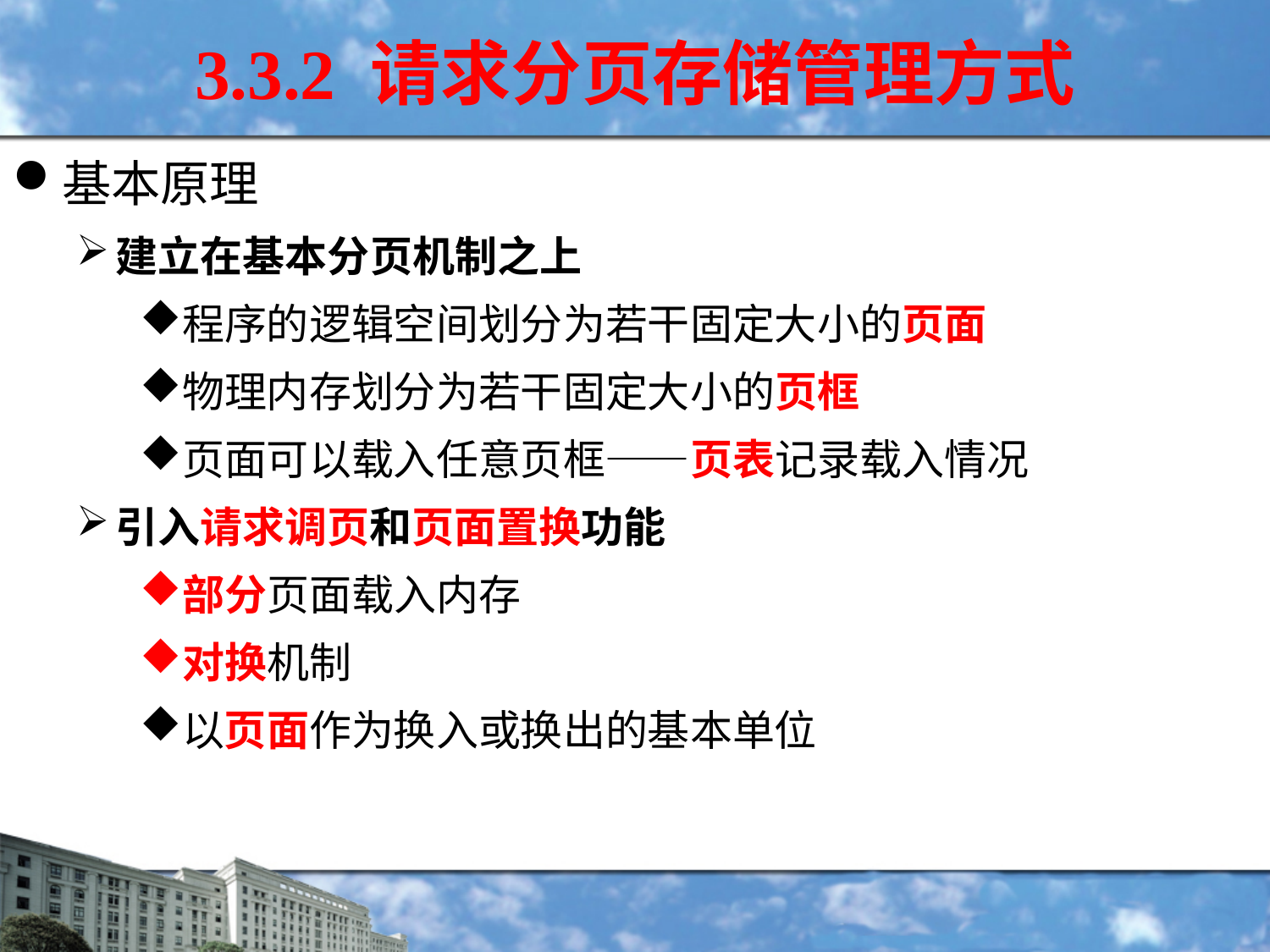

3.3.2 请求分页存储管理方式
基本原理
建立在基本分页机制之上
程序的逻辑空间划分为若干固定大小的页面
物理内存划分为若干固定大小的页框
页面可以载入任意页框——页表记录载入情况
引入请求调页和页面置换功能
部分页面载入内存
对换机制
以页面作为换入或换出的基本单位